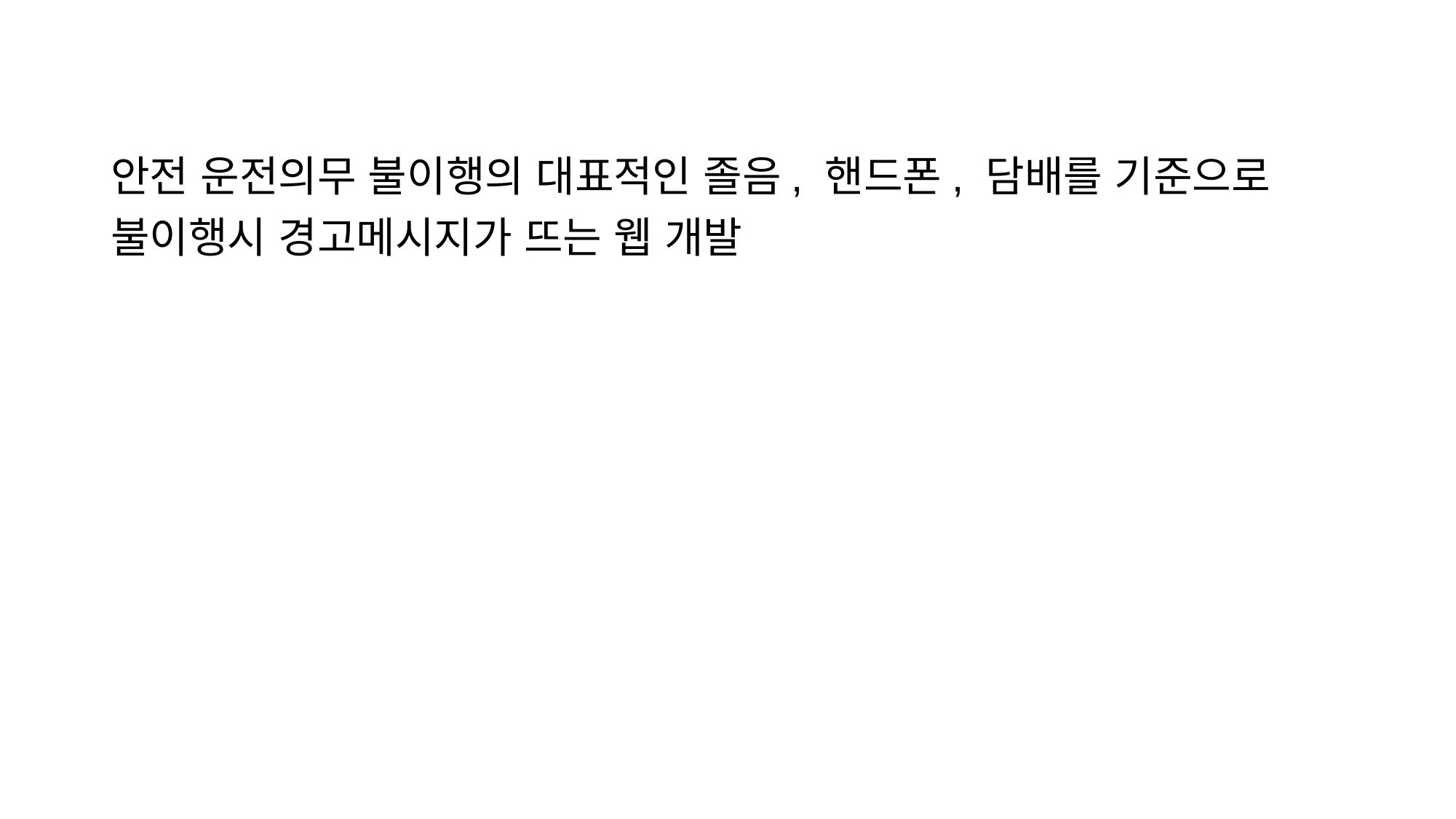

안전 운전의무 불이행의 대표적인 졸음, 핸드폰, 담배를 기준으로
불이행시 경고메시지가 뜨는 웹 개발